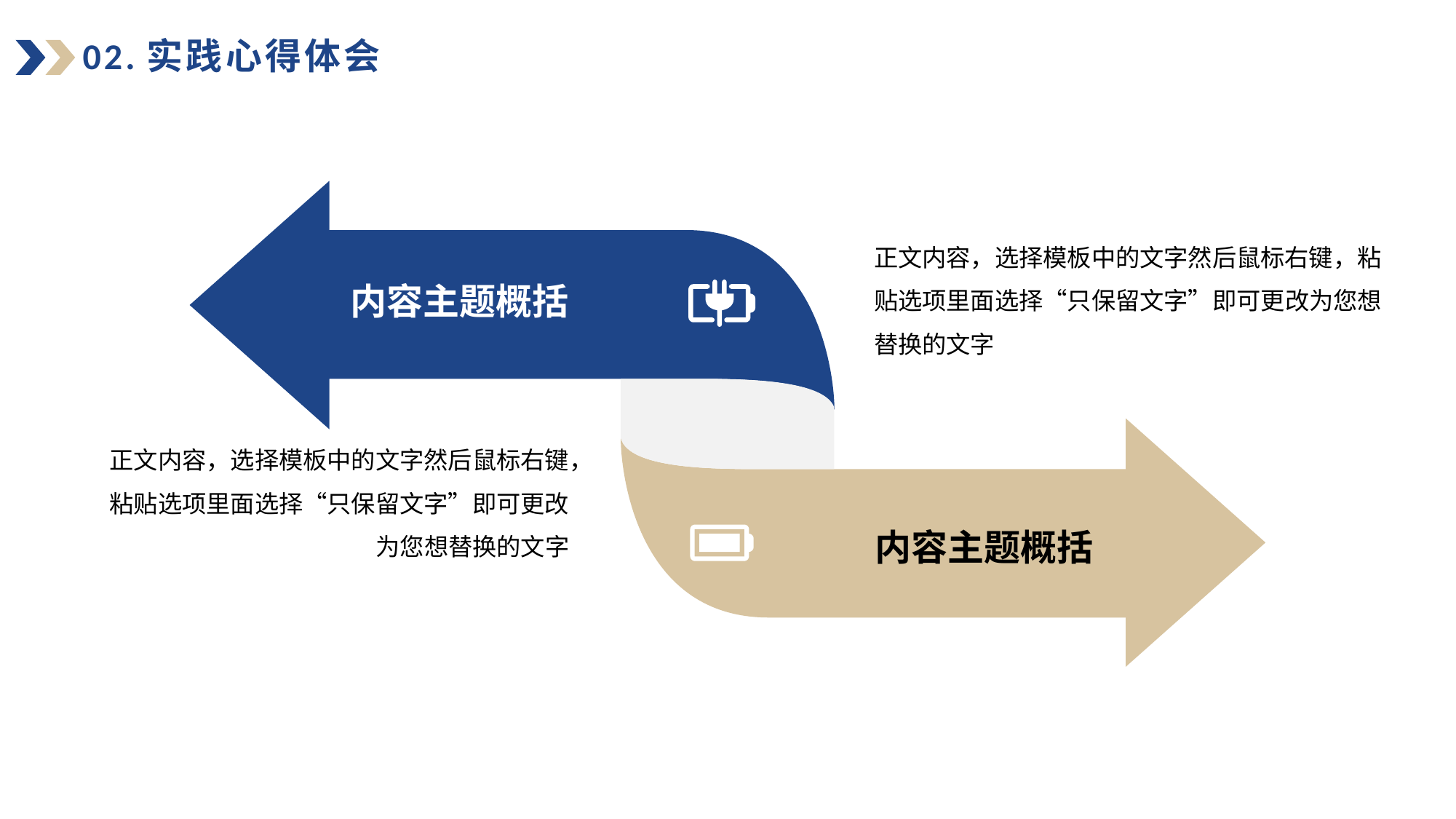

# 02.实践心得体会

正文内容，选择模板中的文字然后鼠标右键，粘贴选项里面选择“只保留文字”即可更改为您想替换的文字
内容主题概括

正文内容，选择模板中的文字然后鼠标右键，粘贴选项里面选择“只保留文字”即可更改为您想替换的文字
内容主题概括